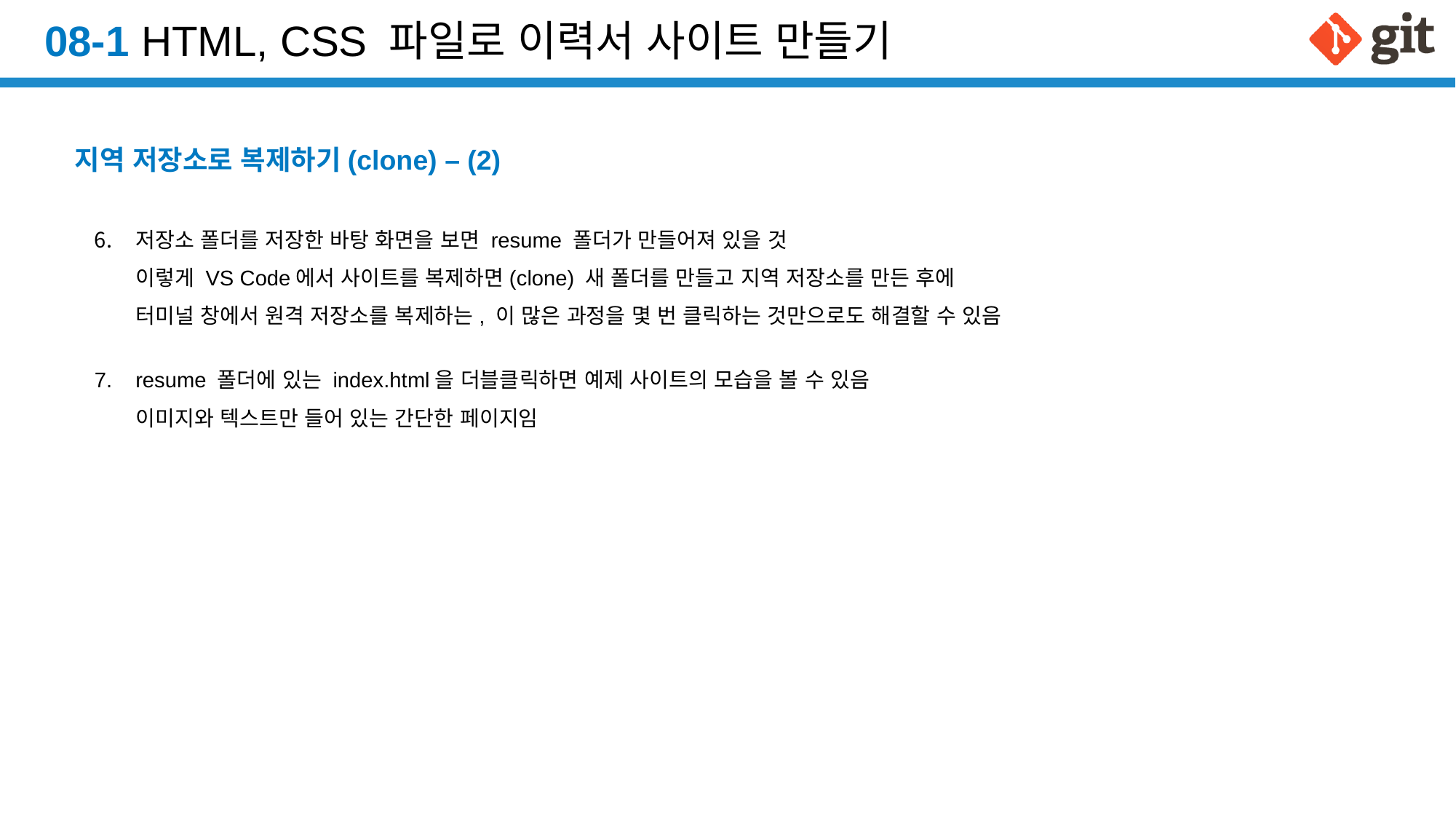

# 08-1 HTML, CSS 파일로 이력서 사이트 만들기
지역 저장소로 복제하기(clone) – (2)
저장소 폴더를 저장한 바탕 화면을 보면 resume 폴더가 만들어져 있을 것
이렇게 VS Code에서 사이트를 복제하면(clone) 새 폴더를 만들고 지역 저장소를 만든 후에
터미널 창에서 원격 저장소를 복제하는, 이 많은 과정을 몇 번 클릭하는 것만으로도 해결할 수 있음
resume 폴더에 있는 index.html을 더블클릭하면 예제 사이트의 모습을 볼 수 있음
이미지와 텍스트만 들어 있는 간단한 페이지임